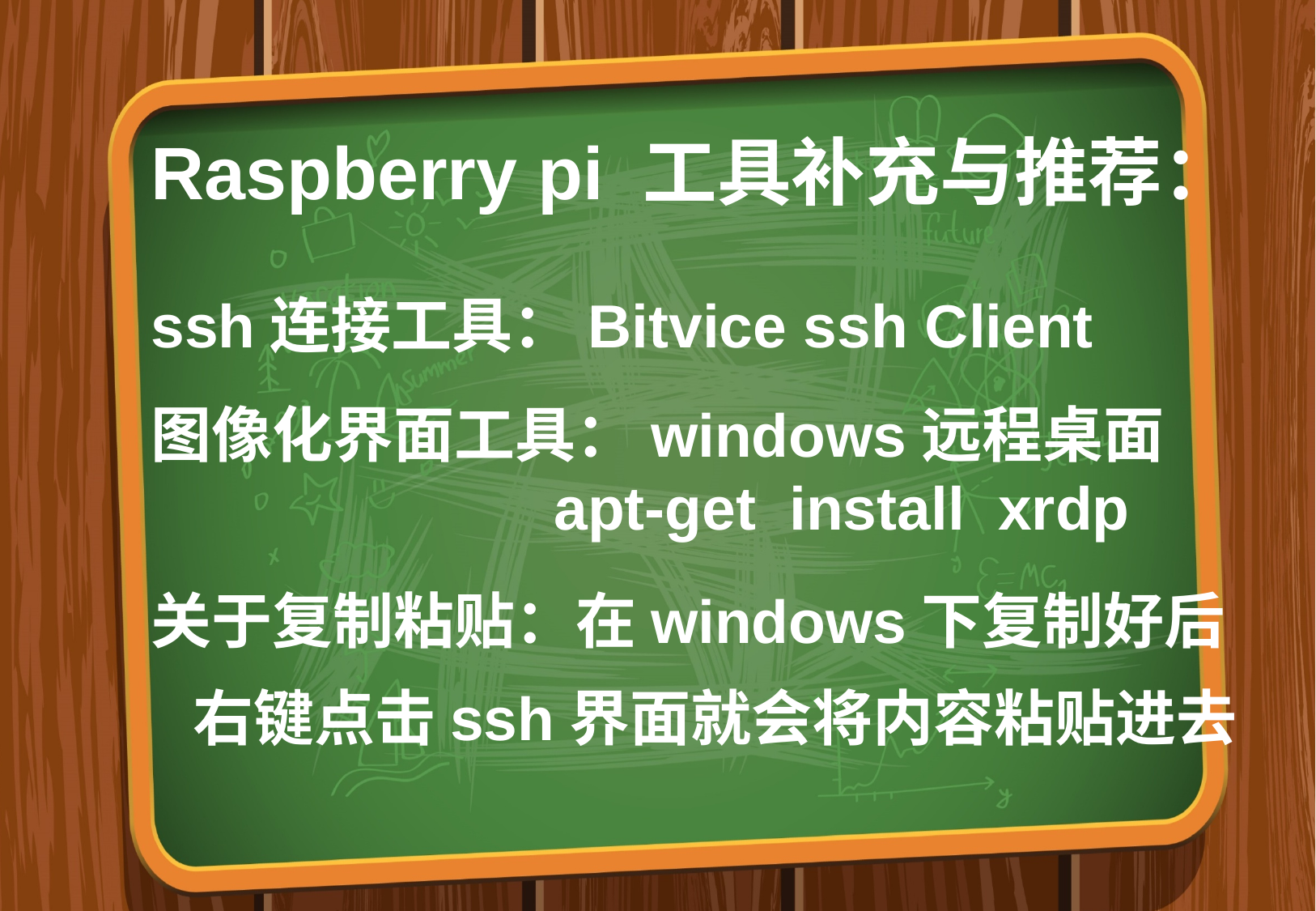

Raspberry pi 工具补充与推荐：

ssh连接工具：Bitvice ssh Client

图像化界面工具：windows远程桌面
                        apt-get  install  xrdp

关于复制粘贴：在windows下复制好后

  右键点击ssh界面就会将内容粘贴进去